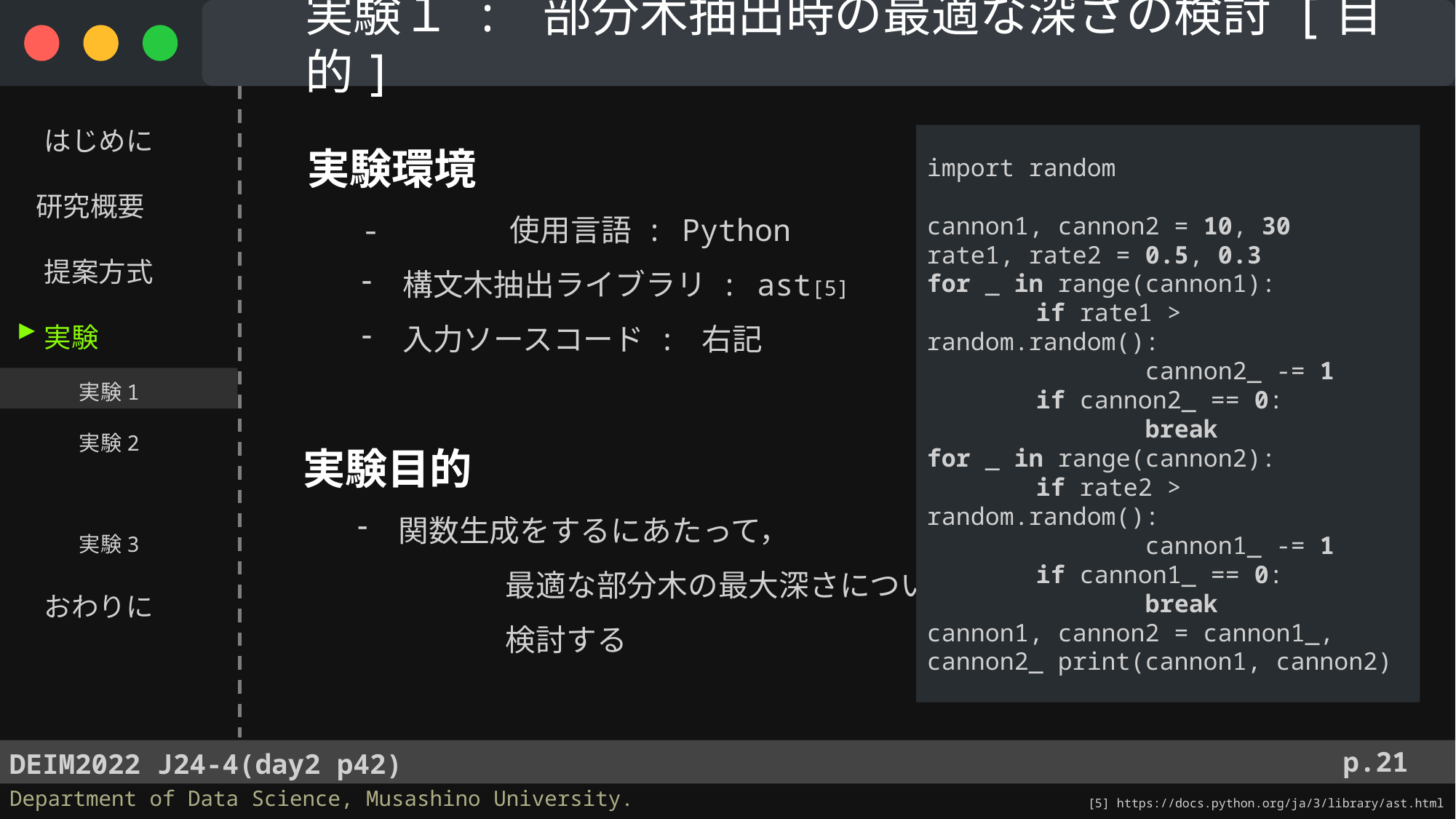

実験１ : 部分木抽出時の最適な深さの検討 [目的]
　 はじめに
   研究概要
　 提案方式
　 実験
　　　 実験1
　　　 実験2
　　　 実験3
　 おわりに

実験環境
-	使用言語 : Python
構文木抽出ライブラリ : ast[5]
入力ソースコード : 右記
import random

cannon1, cannon2 = 10, 30
rate1, rate2 = 0.5, 0.3
for _ in range(cannon1):
	if rate1 > random.random():
		cannon2_ -= 1
	if cannon2_ == 0:
		break
for _ in range(cannon2):
	if rate2 > random.random():
		cannon1_ -= 1
	if cannon1_ == 0:
		break
cannon1, cannon2 = cannon1_, cannon2_ print(cannon1, cannon2)
▶︎

実験目的
関数生成をするにあたって，
	最適な部分木の最大深さについて
	検討する
p.21
[5] https://docs.python.org/ja/3/library/ast.html